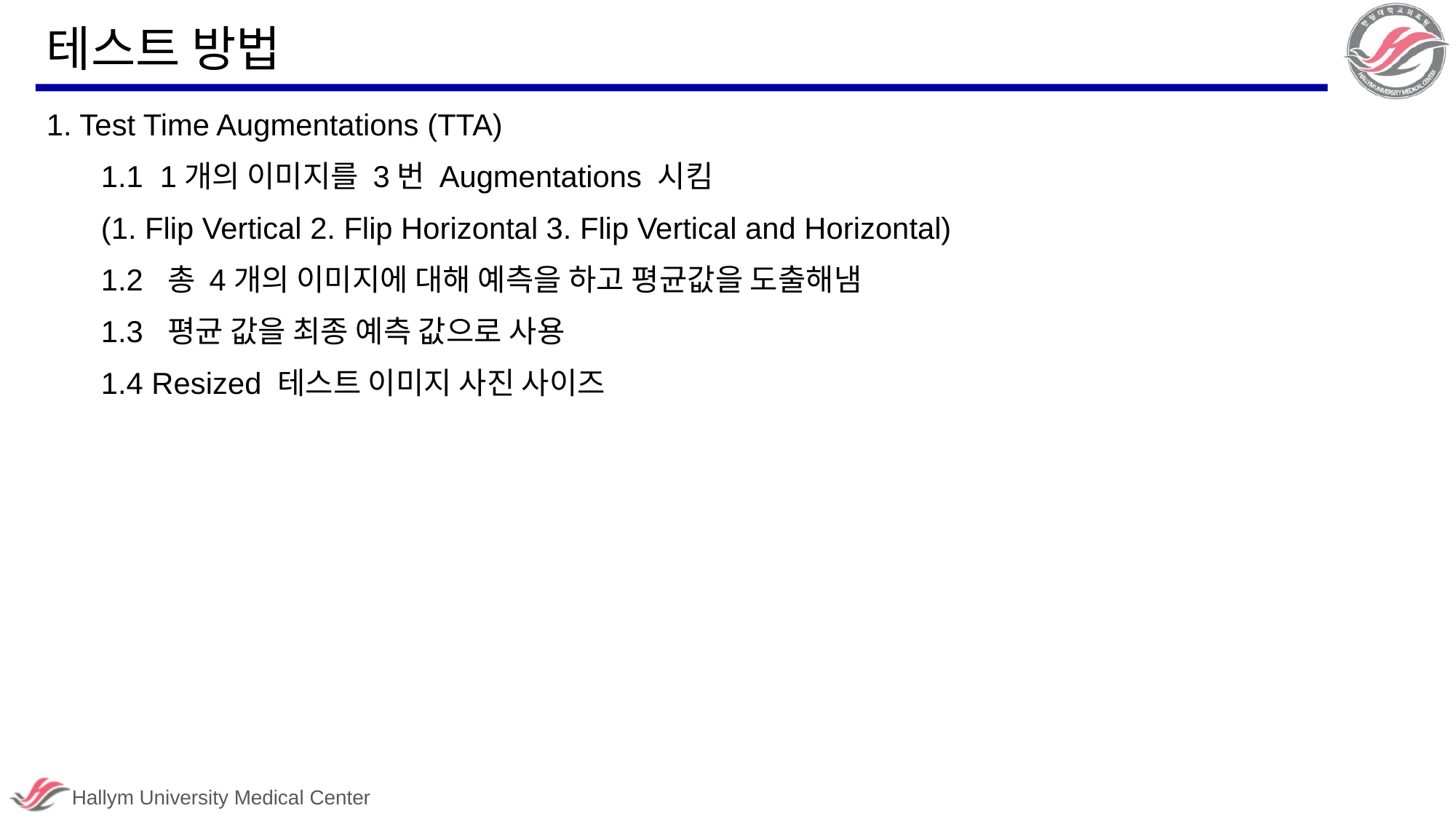

# 테스트 방법
1. Test Time Augmentations (TTA)
1.1  1개의 이미지를 3번 Augmentations 시킴
(1. Flip Vertical 2. Flip Horizontal 3. Flip Vertical and Horizontal)
1.2  총 4개의 이미지에 대해 예측을 하고 평균값을 도출해냄
1.3  평균 값을 최종 예측 값으로 사용
1.4 Resized 테스트 이미지 사진 사이즈